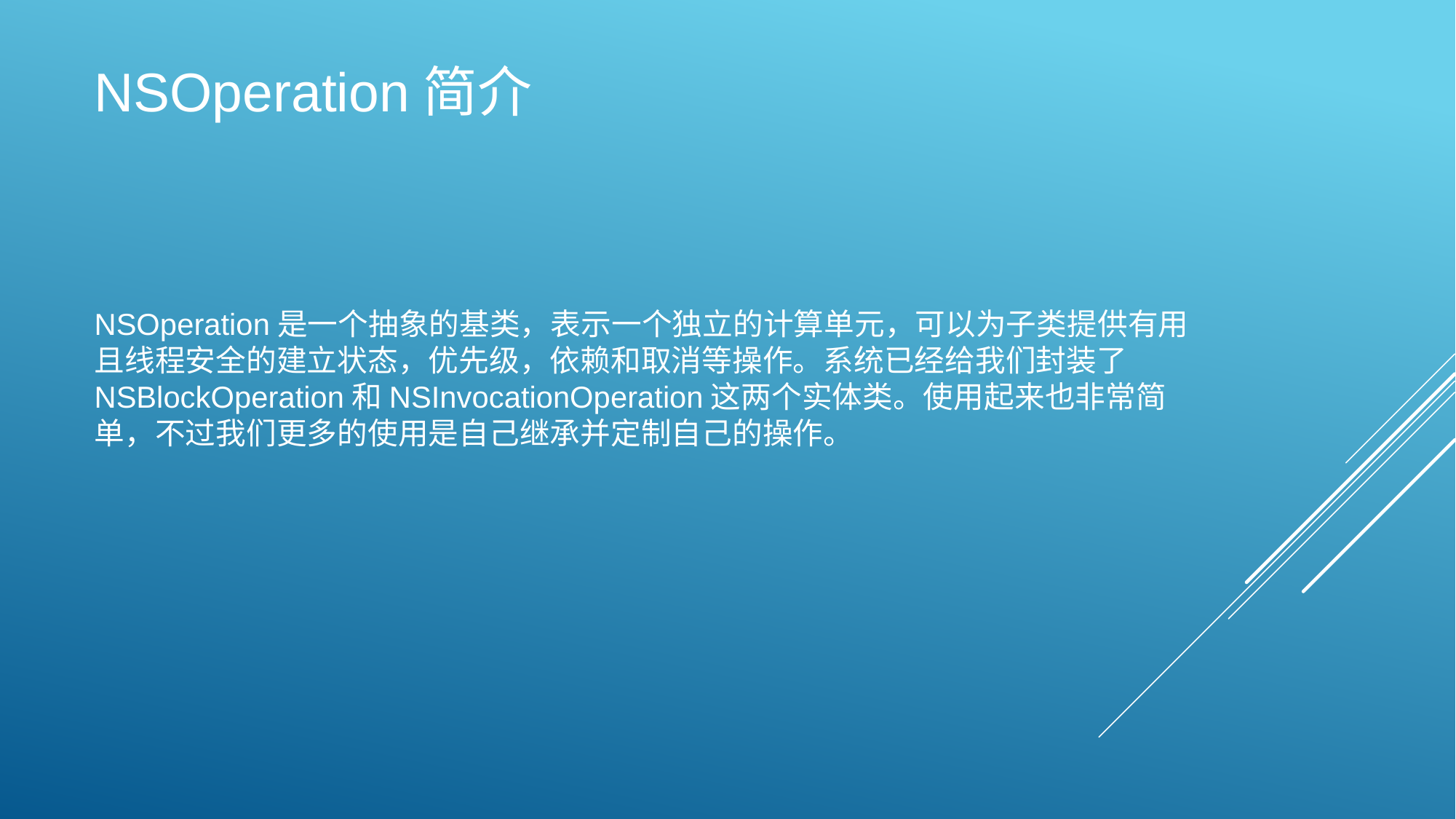

# NSOperation简介
NSOperation是一个抽象的基类，表示一个独立的计算单元，可以为子类提供有用且线程安全的建立状态，优先级，依赖和取消等操作。系统已经给我们封装了NSBlockOperation和NSInvocationOperation这两个实体类。使用起来也非常简单，不过我们更多的使用是自己继承并定制自己的操作。